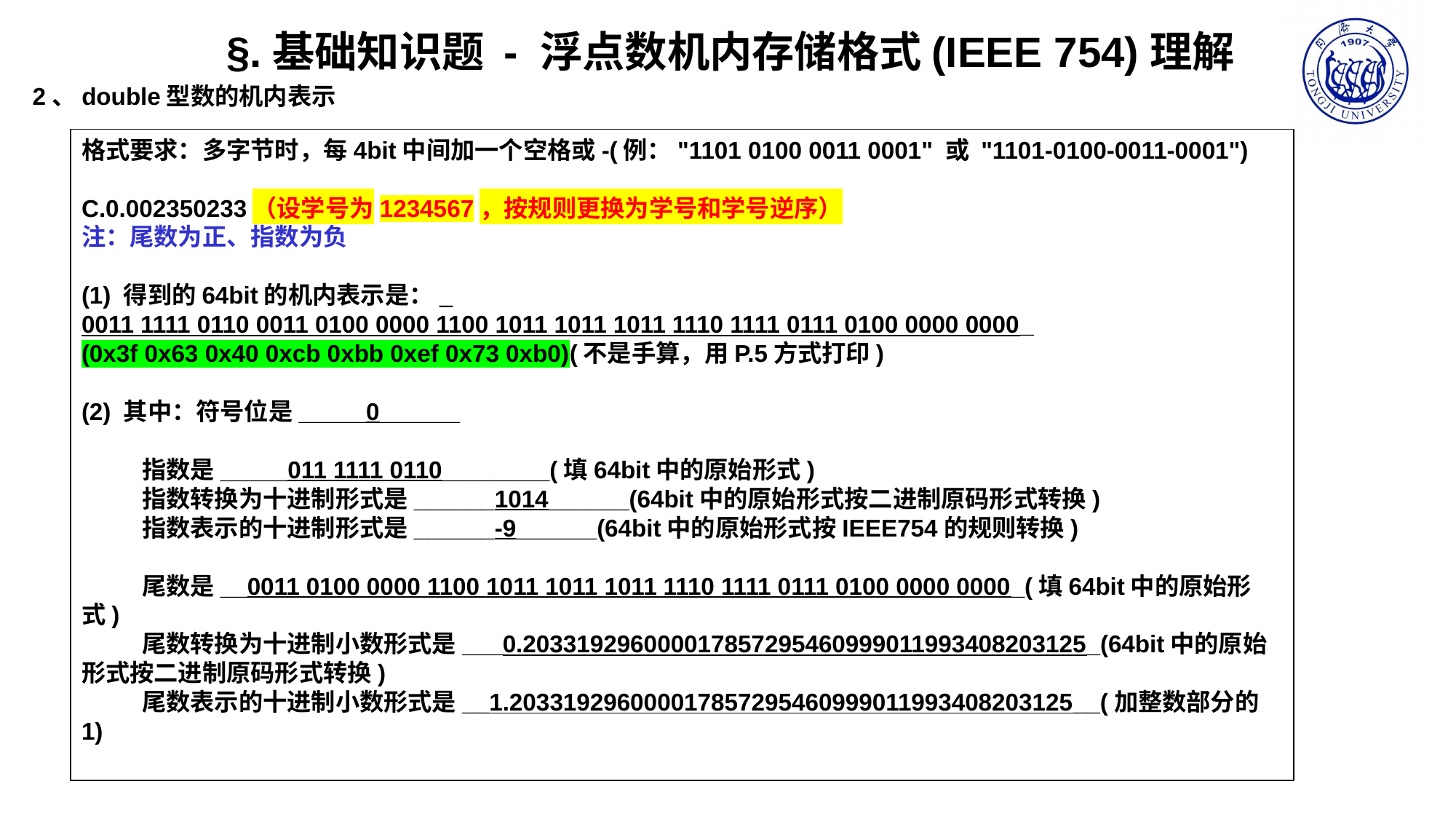

§.基础知识题 - 浮点数机内存储格式(IEEE 754)理解
2、double型数的机内表示
格式要求：多字节时，每4bit中间加一个空格或-(例："1101 0100 0011 0001" 或 "1101-0100-0011-0001")

C.0.002350233（设学号为1234567，按规则更换为学号和学号逆序）
注：尾数为正、指数为负

(1) 得到的64bit的机内表示是：_
0011 1111 0110 0011 0100 0000 1100 1011 1011 1011 1110 1111 0111 0100 0000 0000_
(0x3f 0x63 0x40 0xcb 0xbb 0xef 0x73 0xb0)(不是手算，用P.5方式打印)

(2) 其中：符号位是_____0______

          指数是_____011 1111 0110________(填64bit中的原始形式)
          指数转换为十进制形式是______1014______(64bit中的原始形式按二进制原码形式转换)
          指数表示的十进制形式是______-9______(64bit中的原始形式按IEEE754的规则转换)

          尾数是__0011 0100 0000 1100 1011 1011 1011 1110 1111 0111 0100 0000 0000_(填64bit中的原始形式)
          尾数转换为十进制小数形式是___0.203319296000017857295460999011993408203125_(64bit中的原始形式按二进制原码形式转换)
          尾数表示的十进制小数形式是__1.203319296000017857295460999011993408203125__(加整数部分的1)